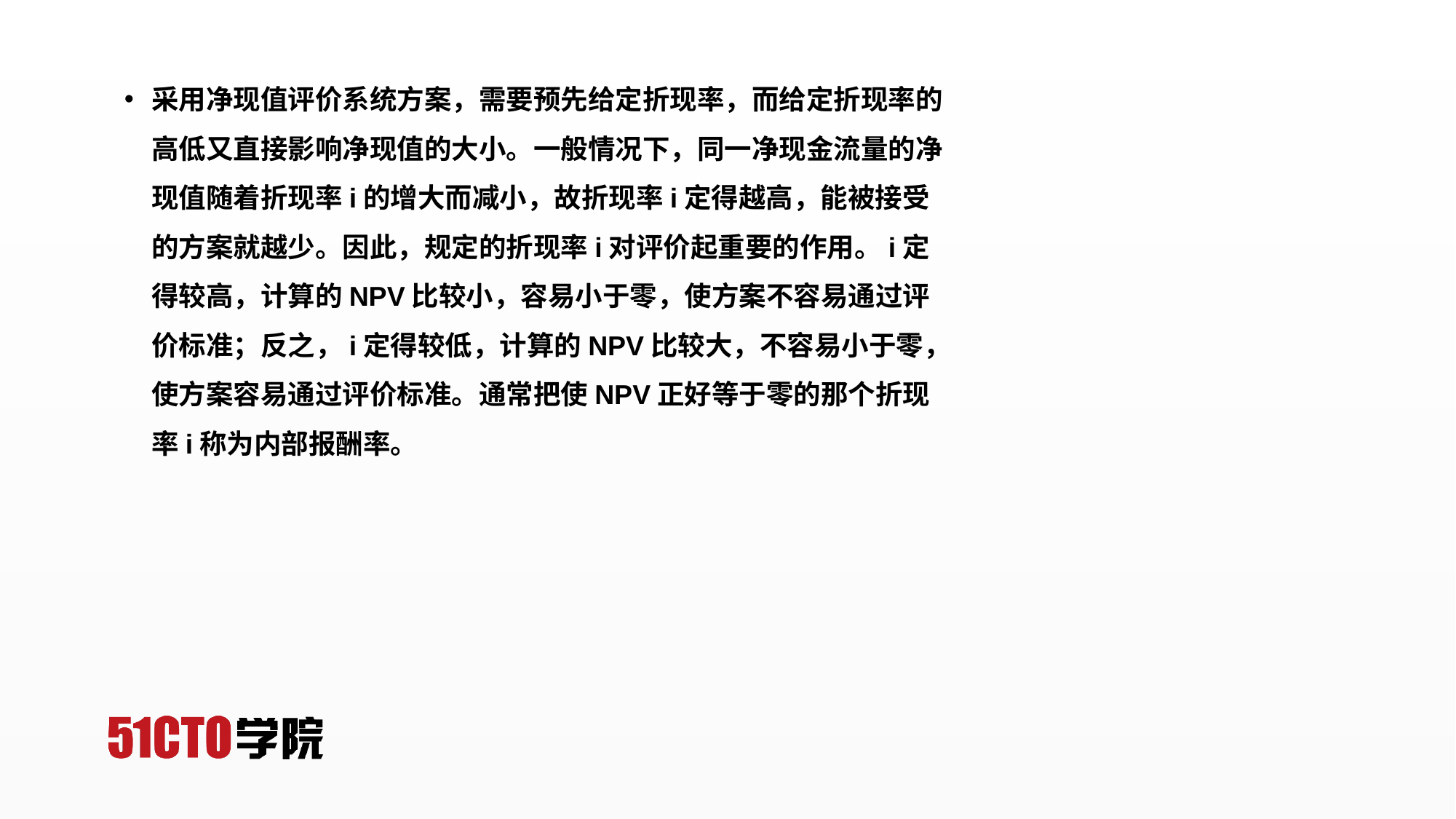

采用净现值评价系统方案，需要预先给定折现率，而给定折现率的高低又直接影响净现值的大小。一般情况下，同一净现金流量的净现值随着折现率i的增大而减小，故折现率i定得越高，能被接受的方案就越少。因此，规定的折现率i对评价起重要的作用。i定得较高，计算的NPV比较小，容易小于零，使方案不容易通过评价标准；反之，i定得较低，计算的NPV比较大，不容易小于零，使方案容易通过评价标准。通常把使NPV正好等于零的那个折现率i称为内部报酬率。